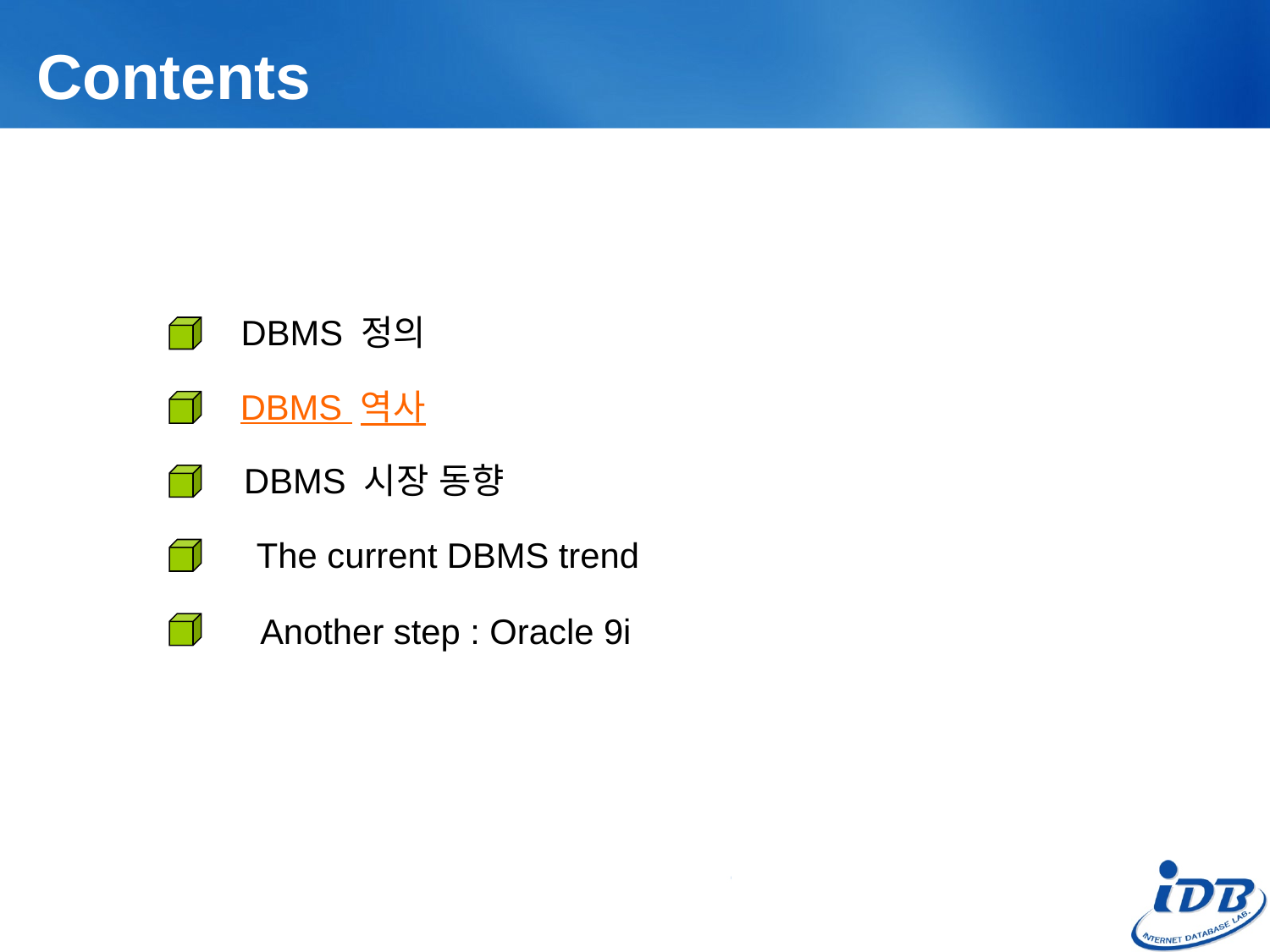

# Contents
DBMS 정의

DBMS 역사

DBMS 시장 동향

The current DBMS trend

Another step : Oracle 9i